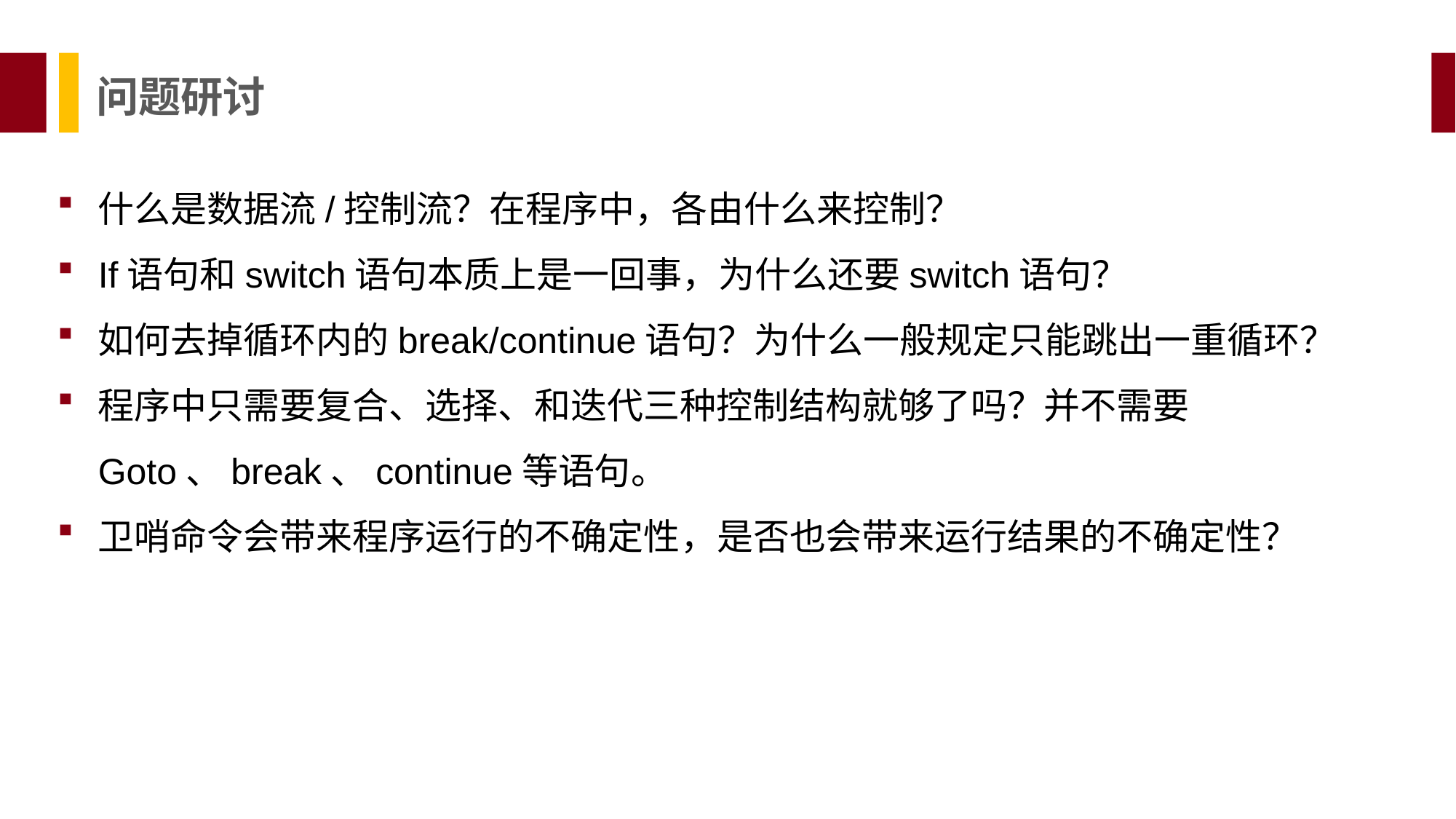

问题研讨
什么是数据流/控制流？在程序中，各由什么来控制？
If语句和switch语句本质上是一回事，为什么还要switch语句？
如何去掉循环内的break/continue语句？为什么一般规定只能跳出一重循环？
程序中只需要复合、选择、和迭代三种控制结构就够了吗？并不需要Goto、break、continue等语句。
卫哨命令会带来程序运行的不确定性，是否也会带来运行结果的不确定性？